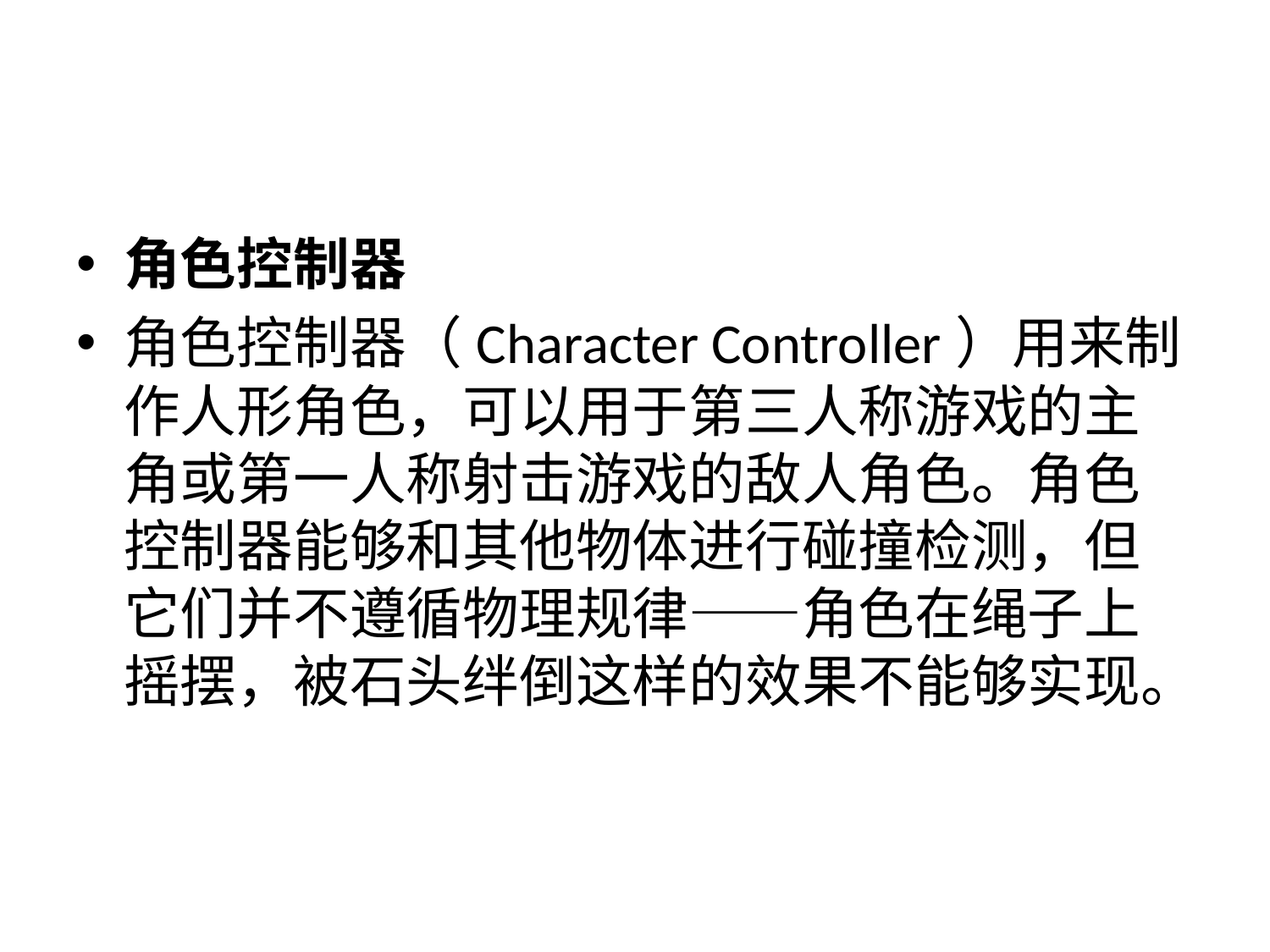

#
角色控制器
角色控制器（Character Controller）用来制作人形角色，可以用于第三人称游戏的主角或第一人称射击游戏的敌人角色。角色控制器能够和其他物体进行碰撞检测，但它们并不遵循物理规律——角色在绳子上摇摆，被石头绊倒这样的效果不能够实现。